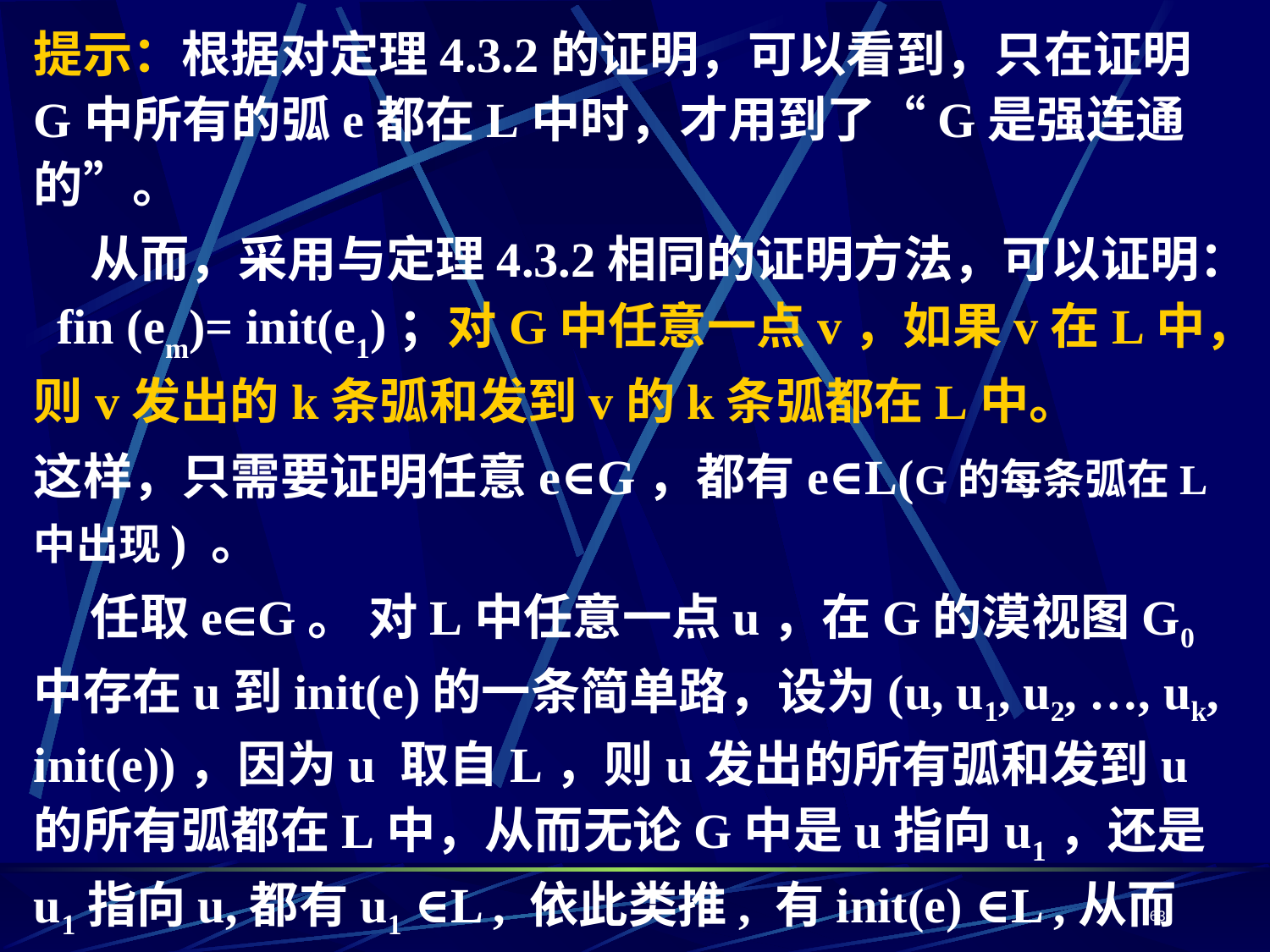

提示：根据对定理4.3.2的证明，可以看到，只在证明G中所有的弧e都在L中时，才用到了“G是强连通的”。
    从而，采用与定理4.3.2相同的证明方法，可以证明： fin (em)= init(e1)；对G中任意一点v，如果v在L中，则v发出的k条弧和发到v的k条弧都在L中。
这样，只需要证明任意e∈G，都有e∈L(G的每条弧在L中出现) 。
    任取e∈G。 对L中任意一点u，在G的漠视图G0中存在u到init(e)的一条简单路，设为(u, u1, u2, …, uk, init(e))，因为u 取自L，则u发出的所有弧和发到u的所有弧都在L中，从而无论G中是u指向u1，还是u1指向u,都有u1 ∈L , 依此类推, 有init(e) ∈L ,从而e∈L .
63